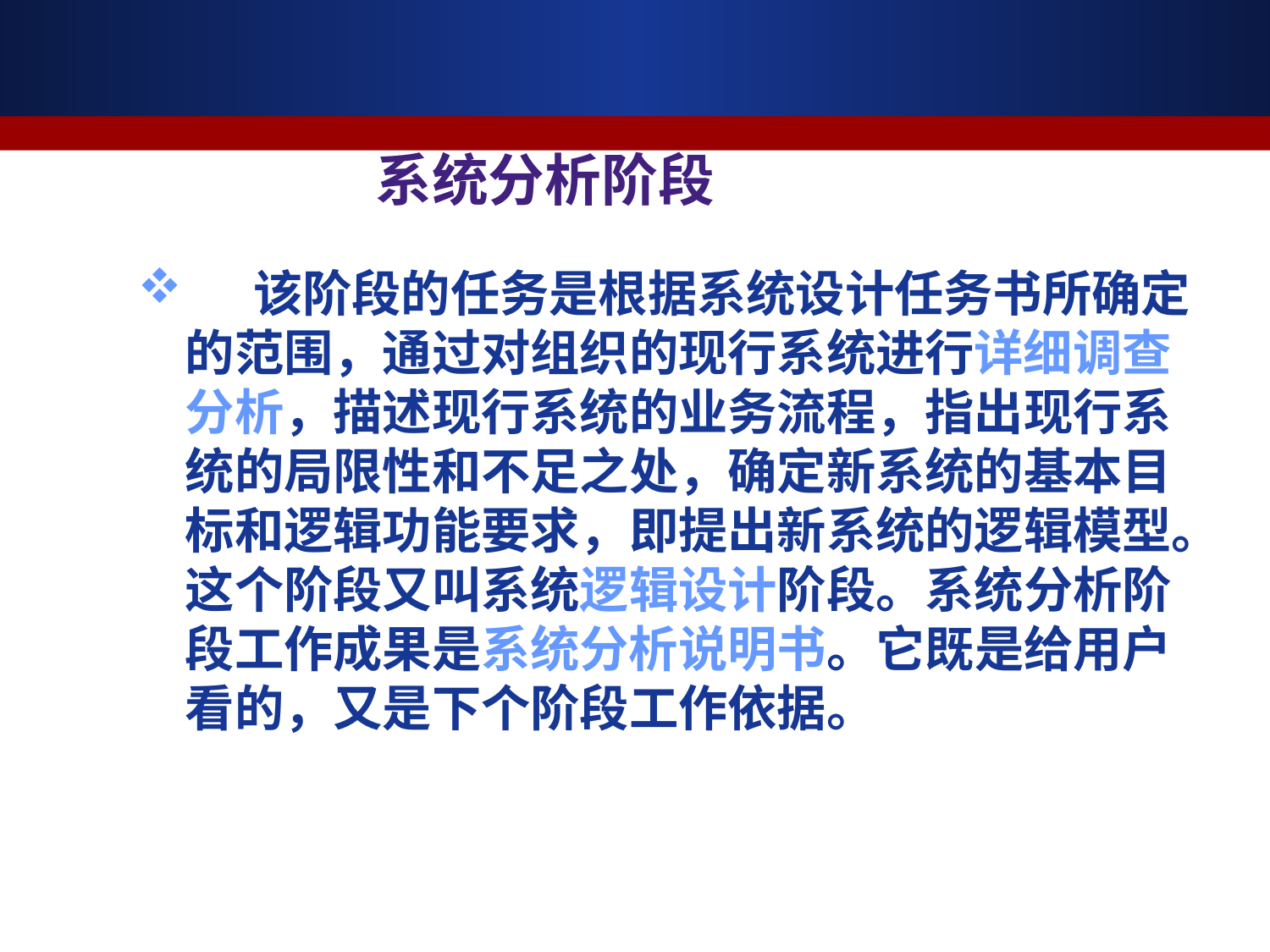

# 系统分析阶段
     该阶段的任务是根据系统设计任务书所确定的范围，通过对组织的现行系统进行详细调查分析，描述现行系统的业务流程，指出现行系统的局限性和不足之处，确定新系统的基本目标和逻辑功能要求，即提出新系统的逻辑模型。这个阶段又叫系统逻辑设计阶段。系统分析阶段工作成果是系统分析说明书。它既是给用户看的，又是下个阶段工作依据。